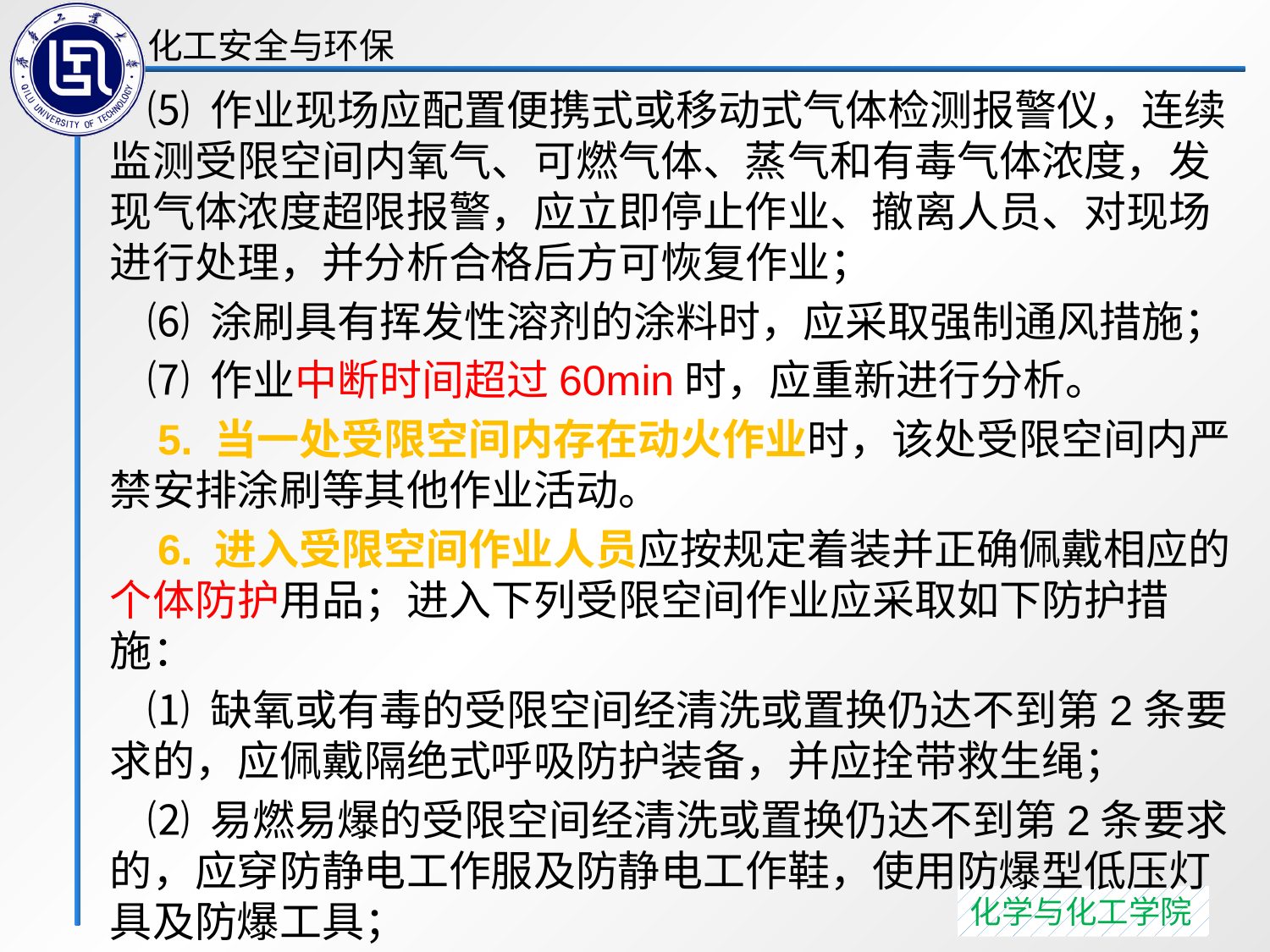

⑸ 作业现场应配置便携式或移动式气体检测报警仪，连续监测受限空间内氧气、可燃气体、蒸气和有毒气体浓度，发现气体浓度超限报警，应立即停止作业、撤离人员、对现场进行处理，并分析合格后方可恢复作业；
    ⑹ 涂刷具有挥发性溶剂的涂料时，应采取强制通风措施；
    ⑺ 作业中断时间超过60min时，应重新进行分析。
    5. 当一处受限空间内存在动火作业时，该处受限空间内严禁安排涂刷等其他作业活动。
    6. 进入受限空间作业人员应按规定着装并正确佩戴相应的个体防护用品；进入下列受限空间作业应采取如下防护措施：
    ⑴ 缺氧或有毒的受限空间经清洗或置换仍达不到第2条要求的，应佩戴隔绝式呼吸防护装备，并应拴带救生绳；
    ⑵ 易燃易爆的受限空间经清洗或置换仍达不到第2条要求的，应穿防静电工作服及防静电工作鞋，使用防爆型低压灯具及防爆工具；